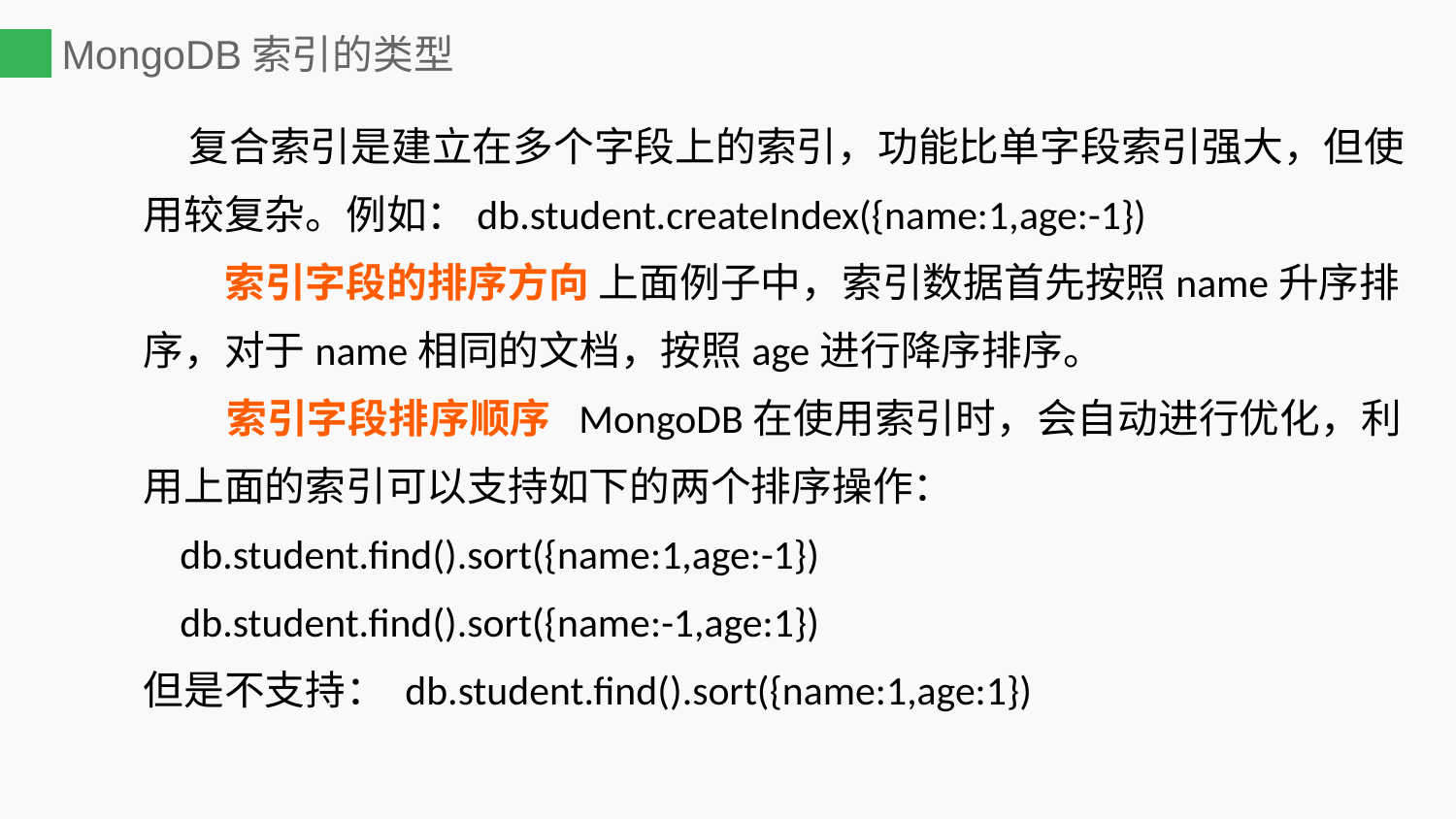

# MongoDB索引的类型
    复合索引是建立在多个字段上的索引，功能比单字段索引强大，但使用较复杂。例如：db.student.createIndex({name:1,age:-1})
        索引字段的排序方向 上面例子中，索引数据首先按照name升序排序，对于name相同的文档，按照age进行降序排序。
        索引字段排序顺序  MongoDB在使用索引时，会自动进行优化，利用上面的索引可以支持如下的两个排序操作：
    db.student.find().sort({name:1,age:-1})
    db.student.find().sort({name:-1,age:1})
但是不支持： db.student.find().sort({name:1,age:1})